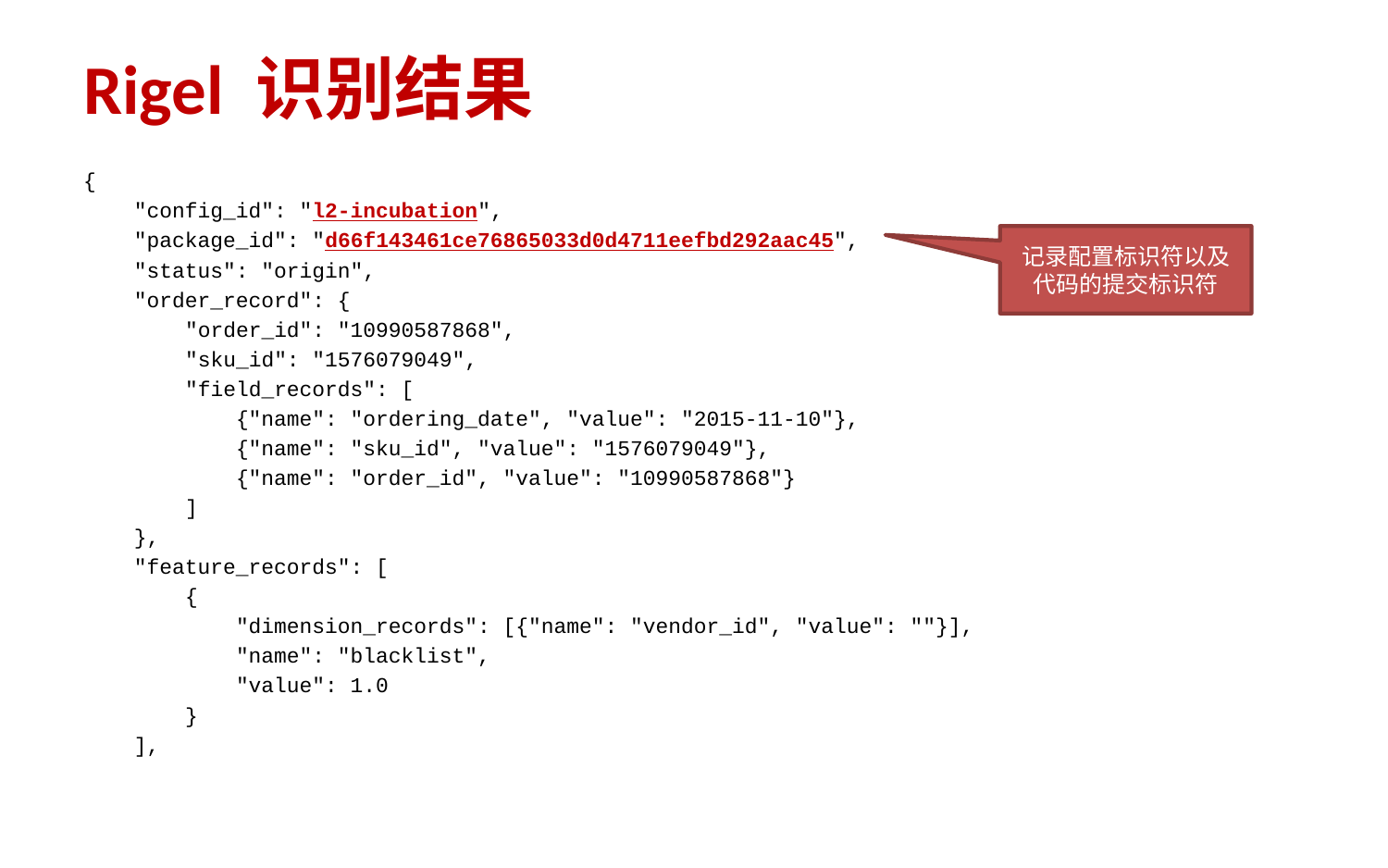

# Rigel 识别结果
{
    "config_id": "l2-incubation",
    "package_id": "d66f143461ce76865033d0d4711eefbd292aac45",
    "status": "origin",
    "order_record": {
        "order_id": "10990587868",
        "sku_id": "1576079049",
        "field_records": [
            {"name": "ordering_date", "value": "2015-11-10"},
            {"name": "sku_id", "value": "1576079049"},
            {"name": "order_id", "value": "10990587868"}
        ]
    },
    "feature_records": [
        {
            "dimension_records": [{"name": "vendor_id", "value": ""}],
            "name": "blacklist",
            "value": 1.0
        }
    ],
记录配置标识符以及代码的提交标识符